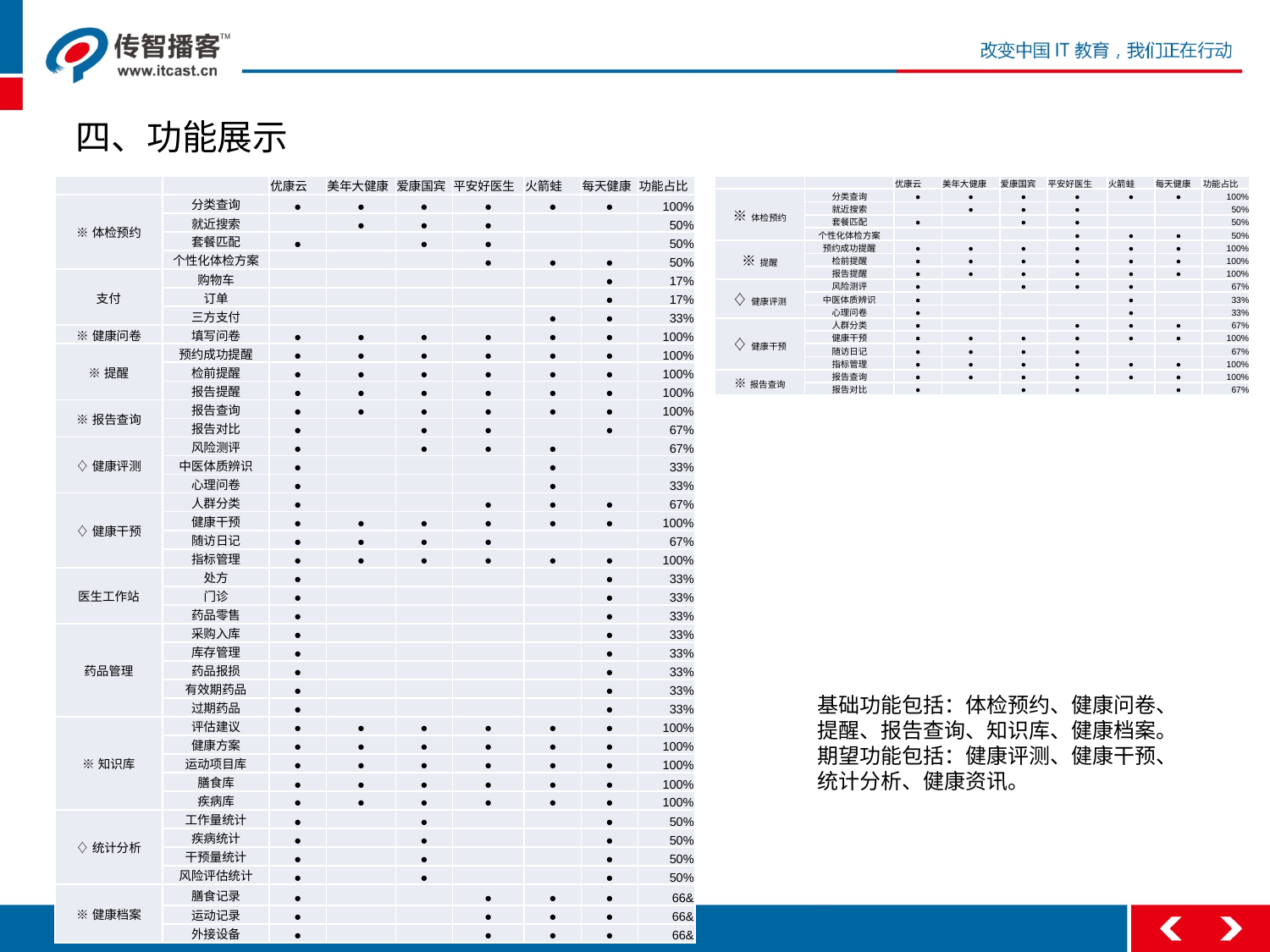

# 四、功能展示
|  |  | 优康云 | 美年大健康 | 爱康国宾 | 平安好医生 | 火箭蛙 | 每天健康 | 功能占比 |
| --- | --- | --- | --- | --- | --- | --- | --- | --- |
| ※体检预约 | 分类查询 | ● | ● | ● | ● | ● | ● | 100% |
|  | 就近搜索 |  | ● | ● | ● |  |  | 50% |
|  | 套餐匹配 | ● |  | ● | ● |  |  | 50% |
|  | 个性化体检方案 |  |  |  | ● | ● | ● | 50% |
| 支付 | 购物车 |  |  |  |  |  | ● | 17% |
|  | 订单 |  |  |  |  |  | ● | 17% |
|  | 三方支付 |  |  |  |  | ● | ● | 33% |
| ※健康问卷 | 填写问卷 | ● | ● | ● | ● | ● | ● | 100% |
| ※提醒 | 预约成功提醒 | ● | ● | ● | ● | ● | ● | 100% |
|  | 检前提醒 | ● | ● | ● | ● | ● | ● | 100% |
|  | 报告提醒 | ● | ● | ● | ● | ● | ● | 100% |
| ※报告查询 | 报告查询 | ● | ● | ● | ● | ● | ● | 100% |
|  | 报告对比 | ● |  | ● | ● |  | ● | 67% |
| ♢健康评测 | 风险测评 | ● |  | ● | ● | ● |  | 67% |
|  | 中医体质辨识 | ● |  |  |  | ● |  | 33% |
|  | 心理问卷 | ● |  |  |  | ● |  | 33% |
| ♢健康干预 | 人群分类 | ● |  |  | ● | ● | ● | 67% |
|  | 健康干预 | ● | ● | ● | ● | ● | ● | 100% |
|  | 随访日记 | ● | ● | ● | ● |  |  | 67% |
|  | 指标管理 | ● | ● | ● | ● | ● | ● | 100% |
| 医生工作站 | 处方 | ● |  |  |  |  | ● | 33% |
|  | 门诊 | ● |  |  |  |  | ● | 33% |
|  | 药品零售 | ● |  |  |  |  | ● | 33% |
| 药品管理 | 采购入库 | ● |  |  |  |  | ● | 33% |
|  | 库存管理 | ● |  |  |  |  | ● | 33% |
|  | 药品报损 | ● |  |  |  |  | ● | 33% |
|  | 有效期药品 | ● |  |  |  |  | ● | 33% |
|  | 过期药品 | ● |  |  |  |  | ● | 33% |
| ※知识库 | 评估建议 | ● | ● | ● | ● | ● | ● | 100% |
|  | 健康方案 | ● | ● | ● | ● | ● | ● | 100% |
|  | 运动项目库 | ● | ● | ● | ● | ● | ● | 100% |
|  | 膳食库 | ● | ● | ● | ● | ● | ● | 100% |
|  | 疾病库 | ● | ● | ● | ● | ● | ● | 100% |
| ♢统计分析 | 工作量统计 | ● |  | ● |  |  | ● | 50% |
|  | 疾病统计 | ● |  | ● |  |  | ● | 50% |
|  | 干预量统计 | ● |  | ● |  |  | ● | 50% |
|  | 风险评估统计 | ● |  | ● |  |  | ● | 50% |
| ※健康档案 | 膳食记录 | ● |  |  | ● | ● | ● | 66& |
|  | 运动记录 | ● |  |  | ● | ● | ● | 66& |
|  | 外接设备 | ● |  |  | ● | ● | ● | 66& |
|  |  | 优康云 | 美年大健康 | 爱康国宾 | 平安好医生 | 火箭蛙 | 每天健康 | 功能占比 |
| --- | --- | --- | --- | --- | --- | --- | --- | --- |
| ※体检预约 | 分类查询 | ● | ● | ● | ● | ● | ● | 100% |
|  | 就近搜索 |  | ● | ● | ● |  |  | 50% |
|  | 套餐匹配 | ● |  | ● | ● |  |  | 50% |
|  | 个性化体检方案 |  |  |  | ● | ● | ● | 50% |
| ※提醒 | 预约成功提醒 | ● | ● | ● | ● | ● | ● | 100% |
|  | 检前提醒 | ● | ● | ● | ● | ● | ● | 100% |
|  | 报告提醒 | ● | ● | ● | ● | ● | ● | 100% |
| ♢健康评测 | 风险测评 | ● |  | ● | ● | ● |  | 67% |
|  | 中医体质辨识 | ● |  |  |  | ● |  | 33% |
|  | 心理问卷 | ● |  |  |  | ● |  | 33% |
| ♢健康干预 | 人群分类 | ● |  |  | ● | ● | ● | 67% |
|  | 健康干预 | ● | ● | ● | ● | ● | ● | 100% |
|  | 随访日记 | ● | ● | ● | ● |  |  | 67% |
|  | 指标管理 | ● | ● | ● | ● | ● | ● | 100% |
| ※报告查询 | 报告查询 | ● | ● | ● | ● | ● | ● | 100% |
|  | 报告对比 | ● |  | ● | ● |  | ● | 67% |
基础功能包括：体检预约、健康问卷、提醒、报告查询、知识库、健康档案。
期望功能包括：健康评测、健康干预、统计分析、健康资讯。